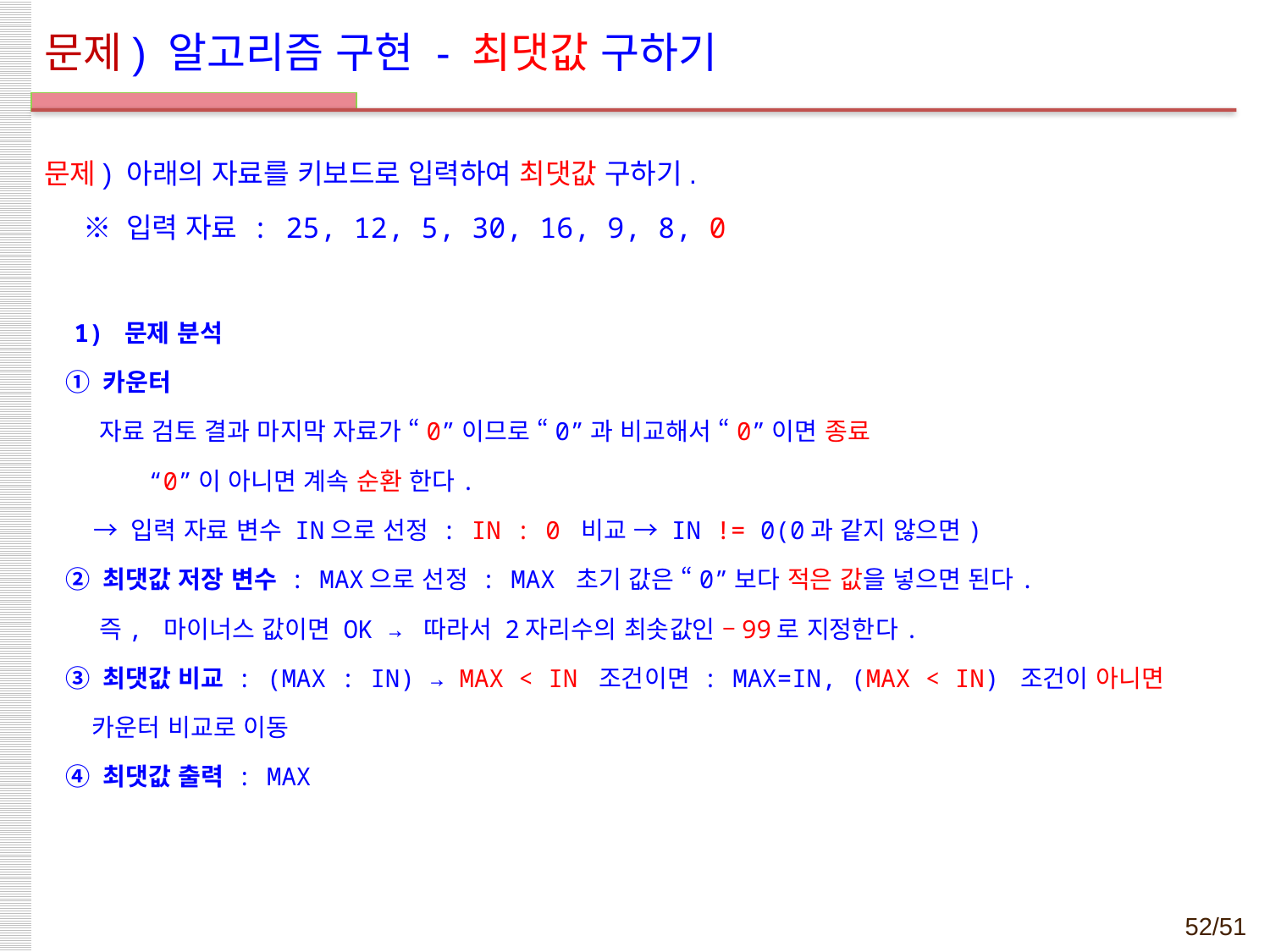

# 문제) 알고리즘 구현 - 최댓값 구하기
문제) 아래의 자료를 키보드로 입력하여 최댓값 구하기.
     ※ 입력 자료 : 25, 12, 5, 30, 16, 9, 8, 0

  1) 문제 분석
   ① 카운터
       자료 검토 결과 마지막 자료가 “0”이므로 “0”과 비교해서 “0”이면 종료
       “0”이 아니면 계속 순환 한다.
       → 입력 자료 변수 IN으로 선정 : IN : 0 비교 → IN != 0(0과 같지 않으면)
   ② 최댓값 저장 변수 : MAX으로 선정 : MAX 초기 값은 “0”보다 적은 값을 넣으면 된다.
       즉, 마이너스 값이면 OK → 따라서 2자리수의 최솟값인 –99로 지정한다.
   ③ 최댓값 비교 : (MAX : IN) → MAX < IN 조건이면 : MAX=IN, (MAX < IN) 조건이 아니면
      카운터 비교로 이동
   ④ 최댓값 출력 : MAX